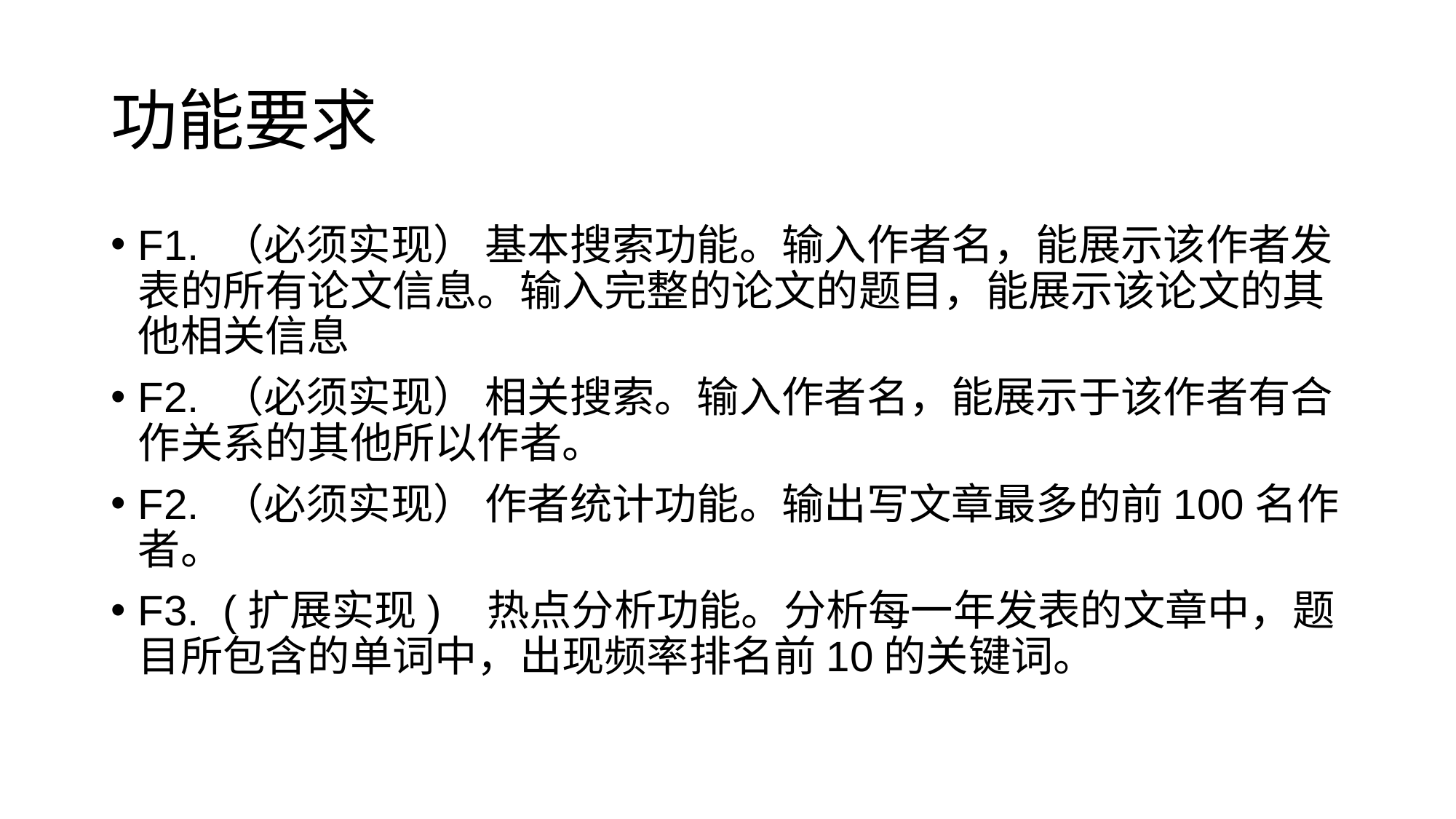

# 功能要求
F1. （必须实现） 基本搜索功能。输入作者名，能展示该作者发表的所有论文信息。输入完整的论文的题目，能展示该论文的其他相关信息
F2. （必须实现） 相关搜索。输入作者名，能展示于该作者有合作关系的其他所以作者。
F2. （必须实现） 作者统计功能。输出写文章最多的前100名作者。
F3.  (扩展实现)   热点分析功能。分析每一年发表的文章中，题目所包含的单词中，出现频率排名前10的关键词。